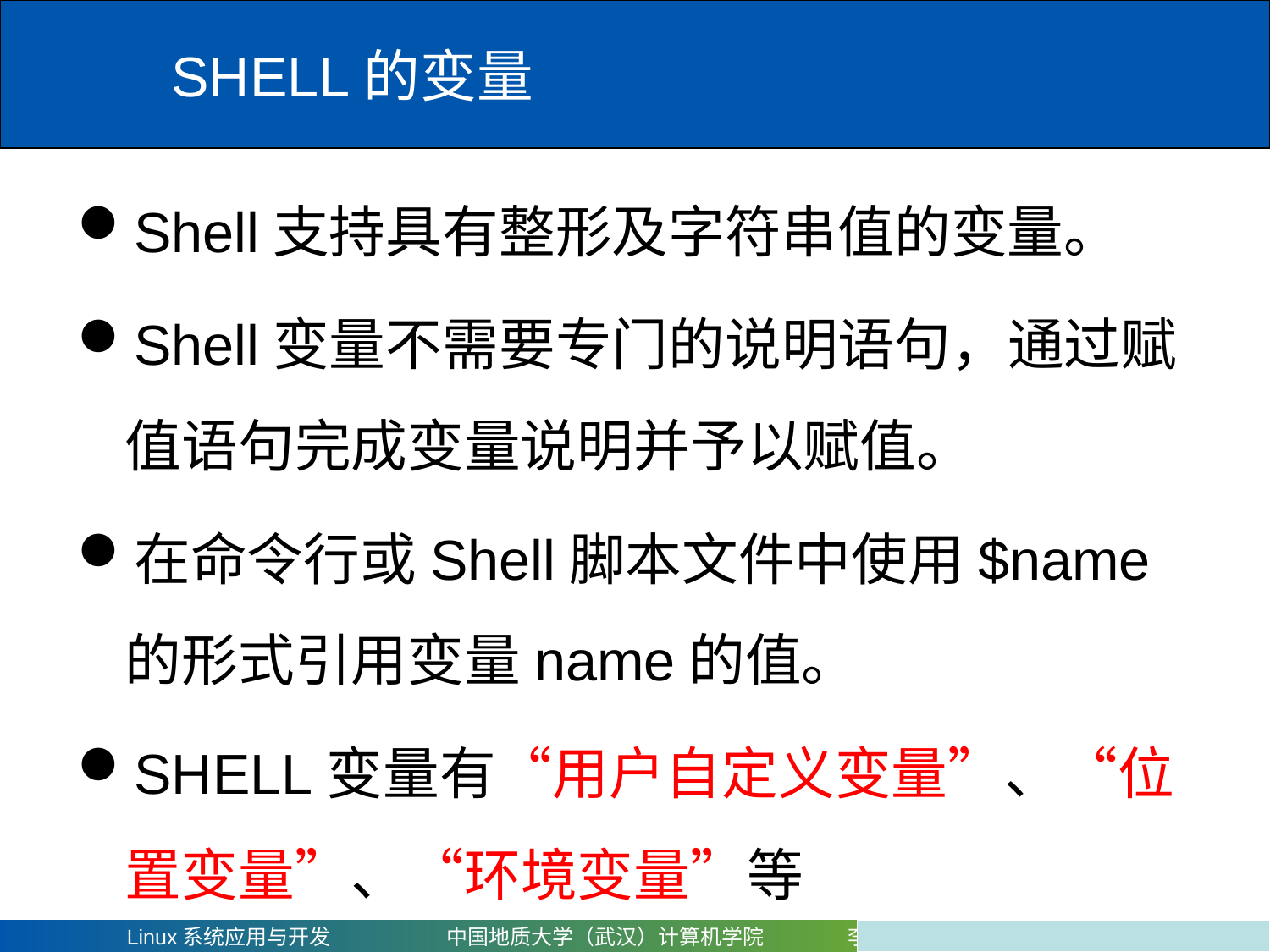

# SHELL的变量
Shell支持具有整形及字符串值的变量。
Shell变量不需要专门的说明语句，通过赋值语句完成变量说明并予以赋值。
在命令行或Shell脚本文件中使用$name的形式引用变量name的值。
SHELL变量有“用户自定义变量”、“位置变量”、“环境变量”等